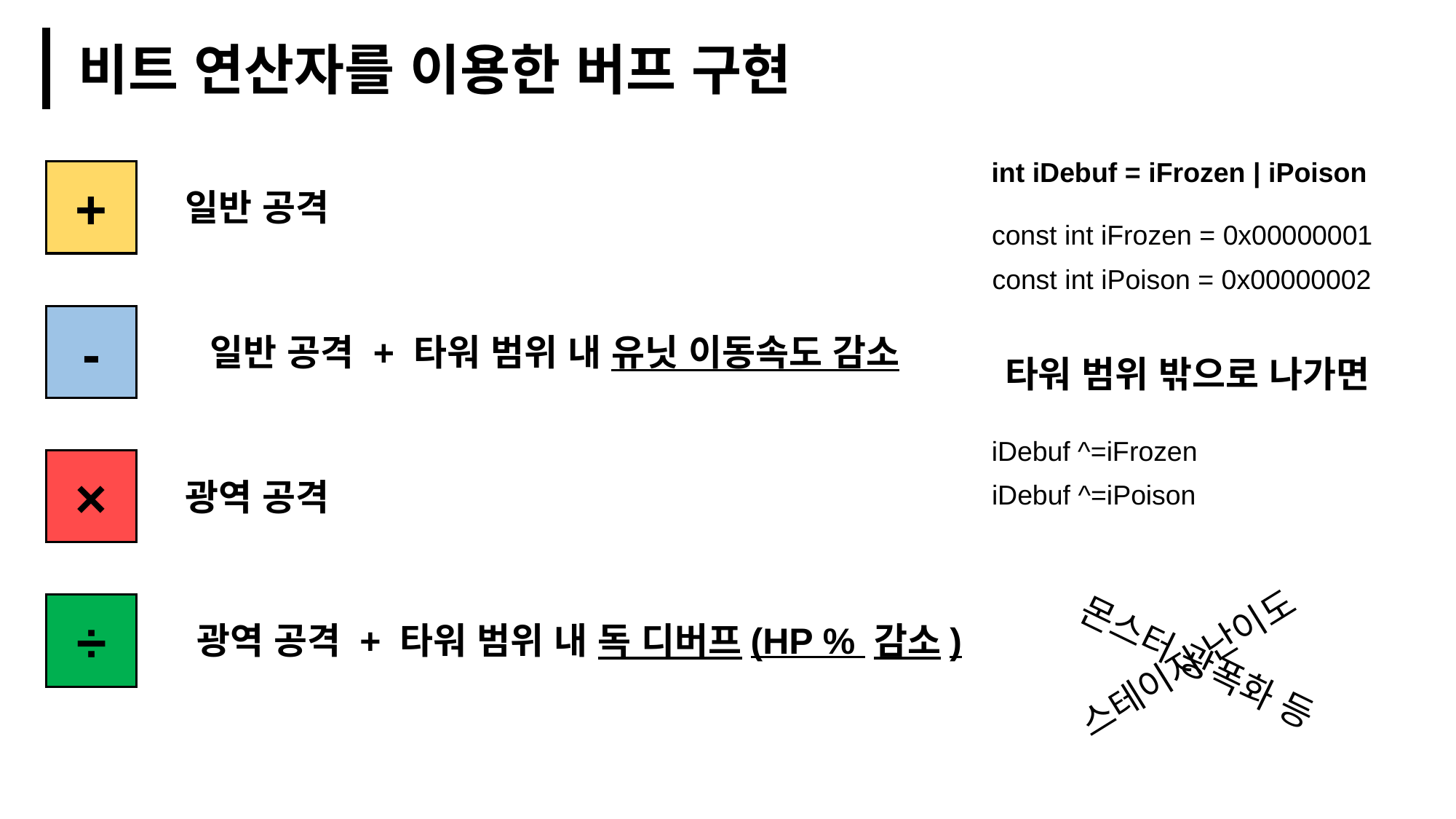

비트 연산자를 이용한 버프 구현
int iDebuf = iFrozen | iPoison
+
일반 공격
const int iFrozen = 0x00000001
const int iPoison = 0x00000002
-
일반 공격 + 타워 범위 내 유닛 이동속도 감소
타워 범위 밖으로 나가면
iDebuf ^=iFrozen
×
광역 공격
iDebuf ^=iPoison
÷
광역 공격 + 타워 범위 내 독 디버프(HP % 감소)
스테이지 난이도
몬스터 광폭화 등